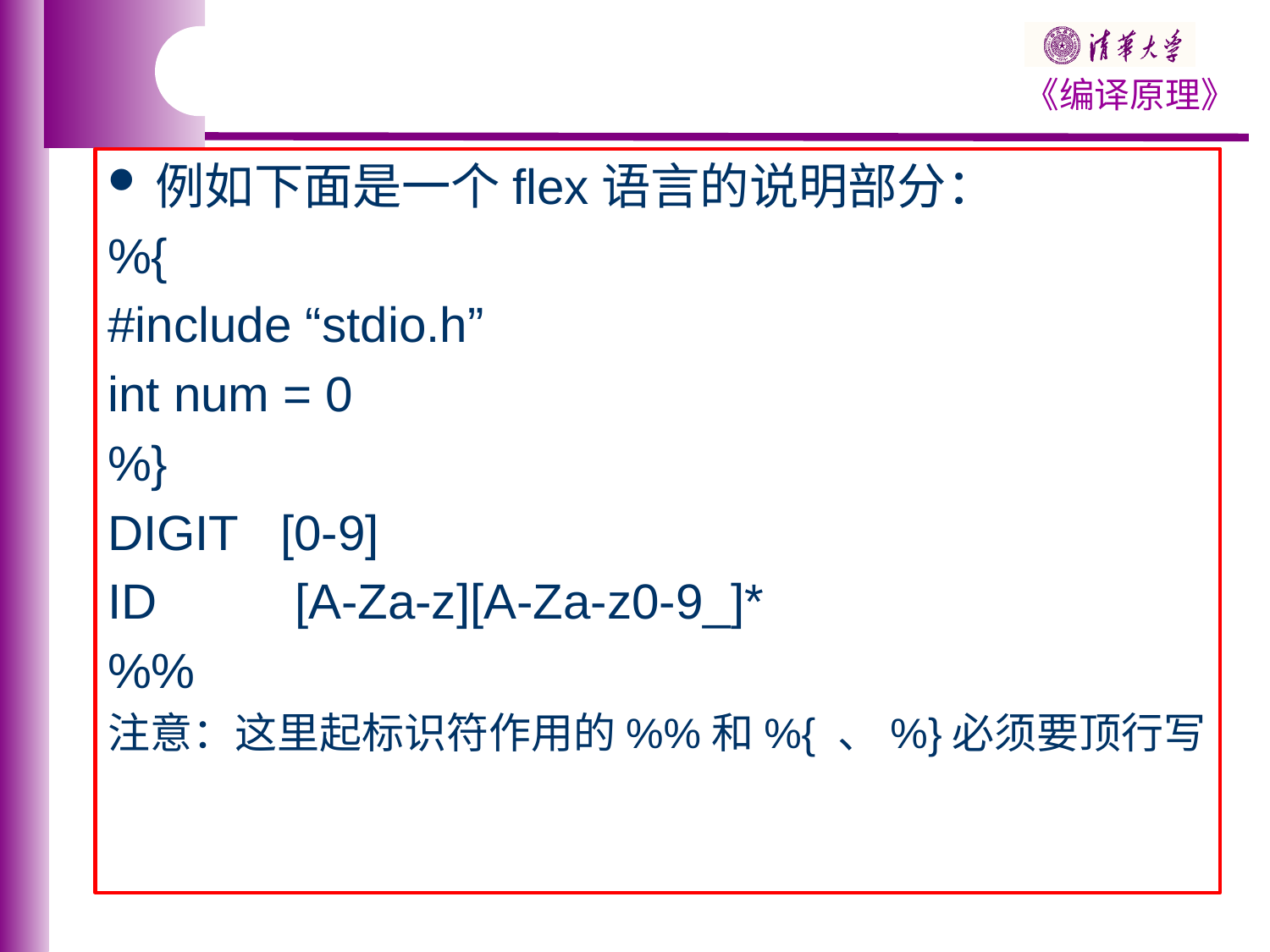

#
例如下面是一个flex语言的说明部分：
%{
#include “stdio.h”
int num = 0
%}
DIGIT   [0-9]
ID          [A-Za-z][A-Za-z0-9_]*
%%
注意：这里起标识符作用的%%和%{ 、%}必须要顶行写